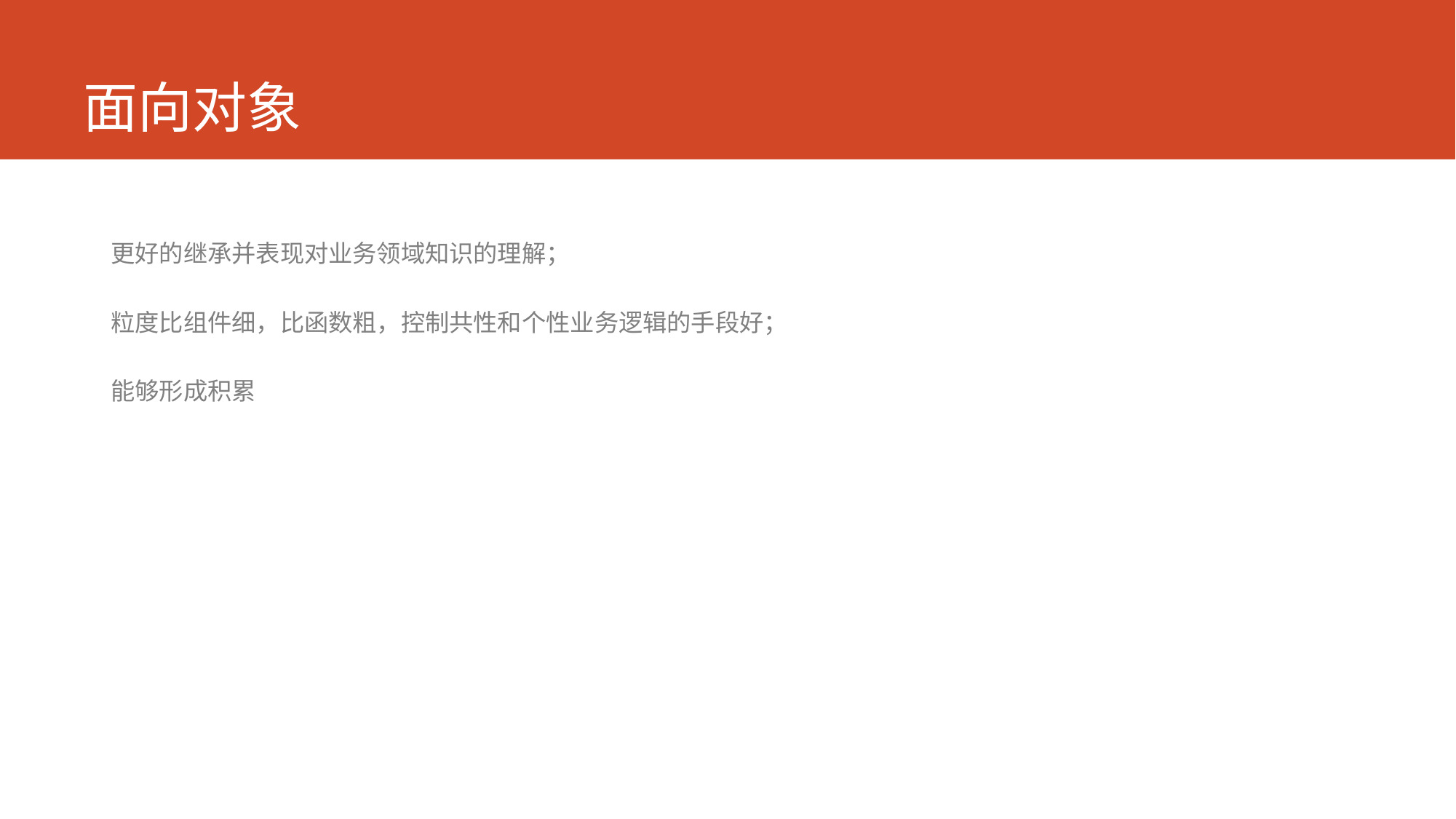

# 面向对象
更好的继承并表现对业务领域知识的理解；
粒度比组件细，比函数粗，控制共性和个性业务逻辑的手段好；
能够形成积累